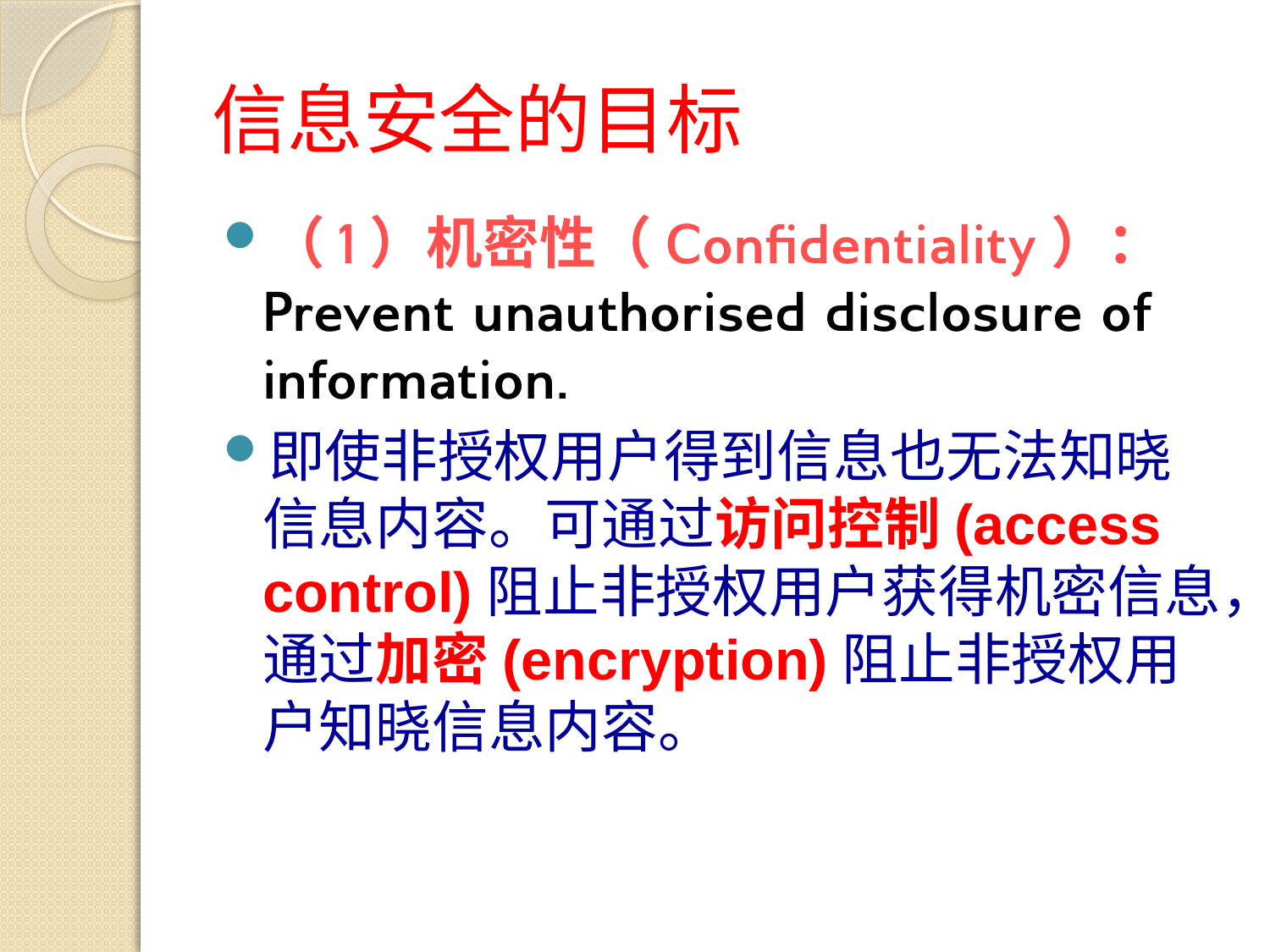

# 信息安全的目标
（1）机密性（Confidentiality）：Prevent unauthorised disclosure of information.
即使非授权用户得到信息也无法知晓信息内容。可通过访问控制(access control)阻止非授权用户获得机密信息，通过加密(encryption)阻止非授权用户知晓信息内容。